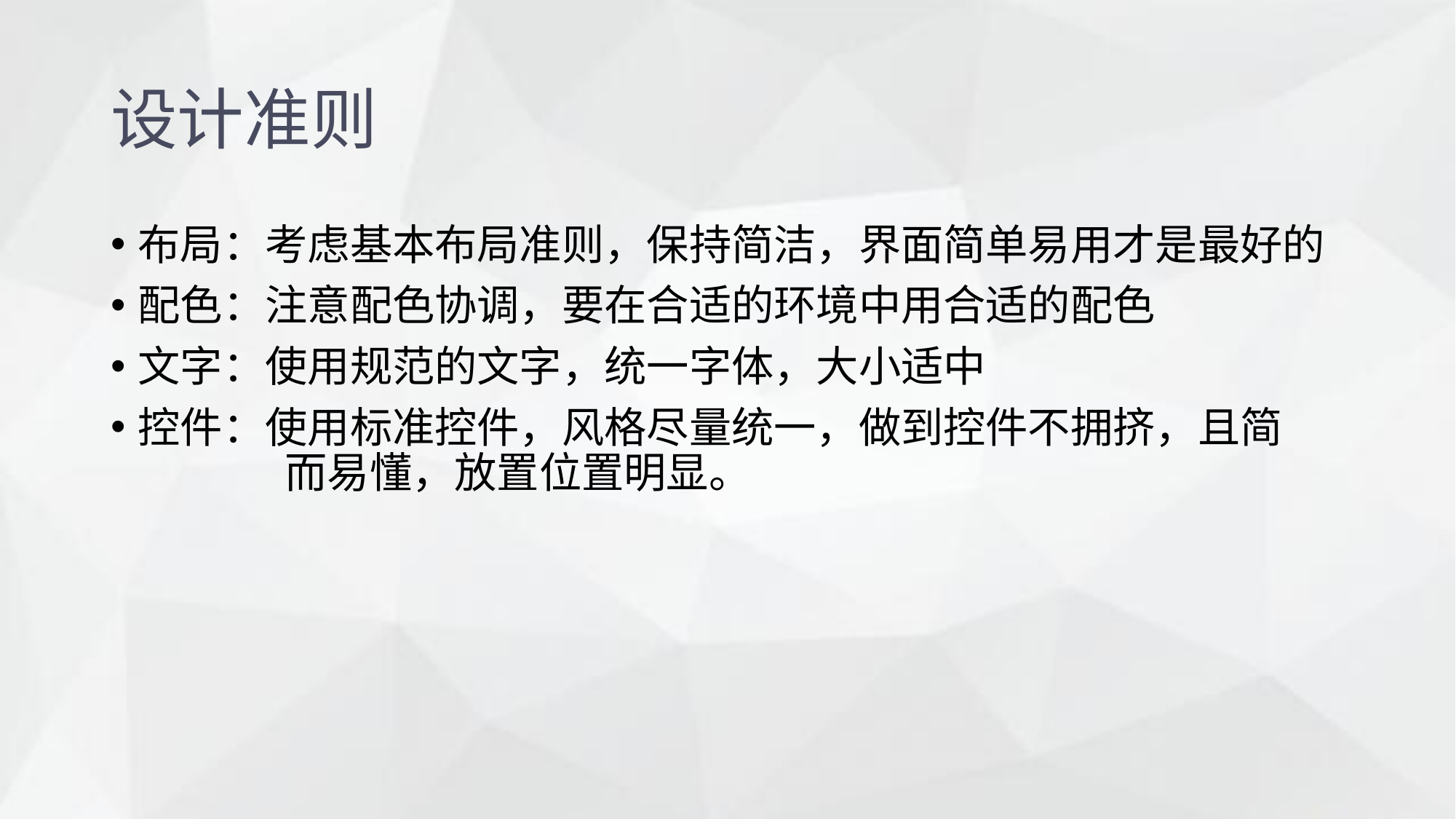

设计准则
布局：考虑基本布局准则，保持简洁，界面简单易用才是最好的
配色：注意配色协调，要在合适的环境中用合适的配色
文字：使用规范的文字，统一字体，大小适中
控件：使用标准控件，风格尽量统一，做到控件不拥挤，且简		    而易懂，放置位置明显。